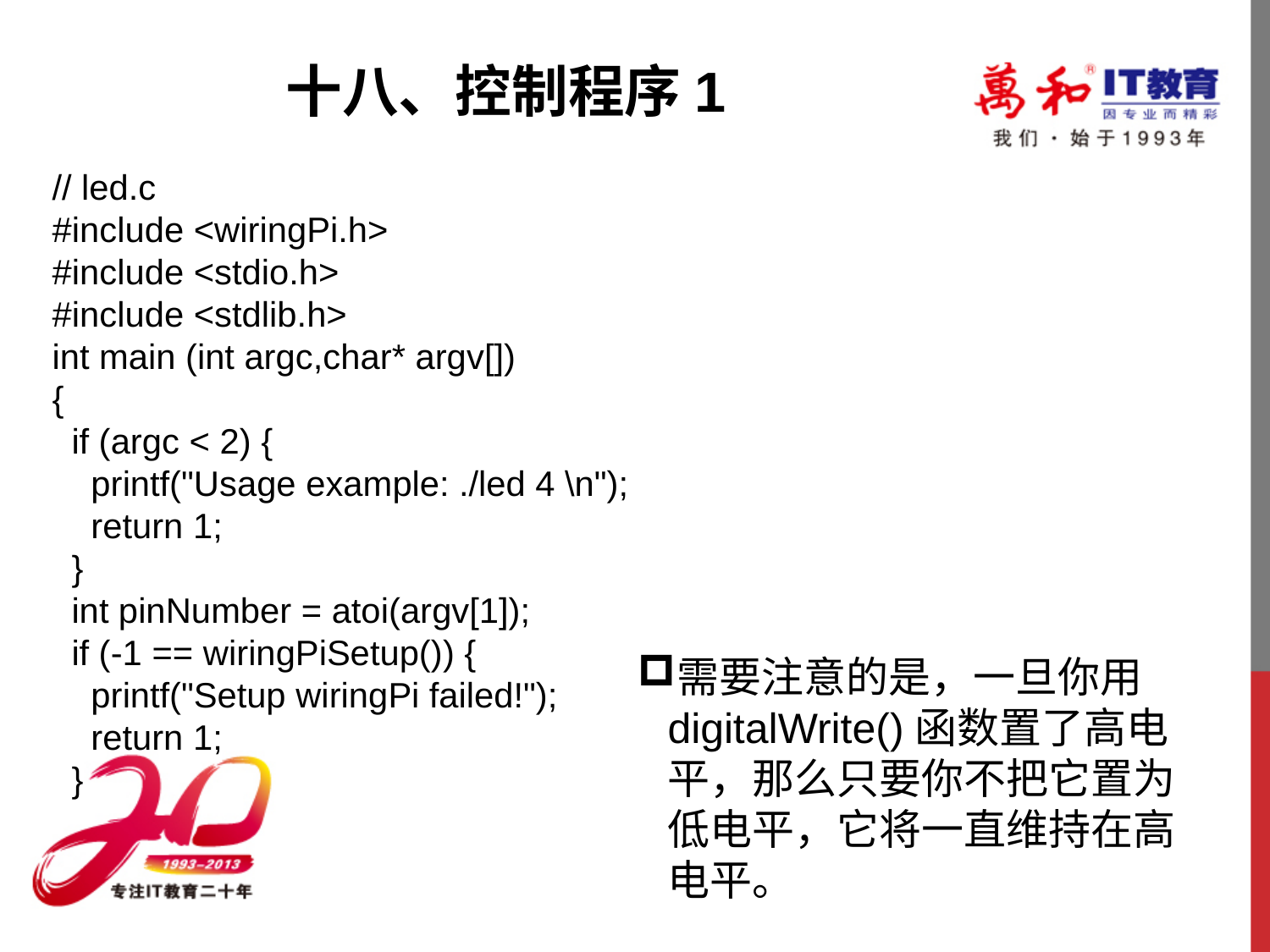

十八、控制程序1
// led.c
#include <wiringPi.h>
#include <stdio.h>
#include <stdlib.h>
int main (int argc,char* argv[])
{
  if (argc < 2) {
    printf("Usage example: ./led 4 \n");
    return 1;
  }
  int pinNumber = atoi(argv[1]);
  if (-1 == wiringPiSetup()) {
    printf("Setup wiringPi failed!");
    return 1;
  }

需要注意的是，一旦你用digitalWrite()函数置了高电平，那么只要你不把它置为低电平，它将一直维持在高电平。